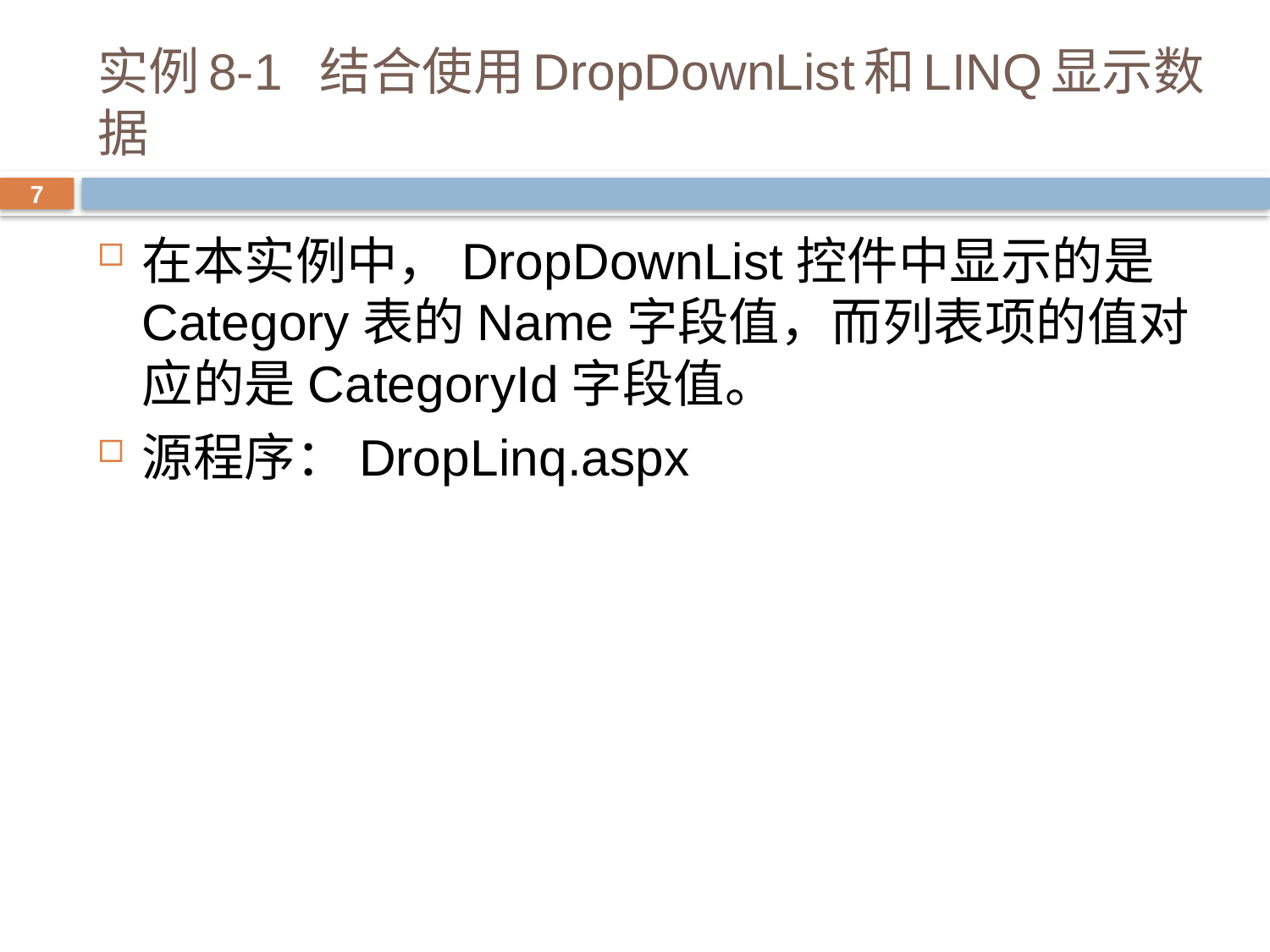

# 实例8-1  结合使用DropDownList和LINQ显示数据
7
在本实例中，DropDownList控件中显示的是Category表的Name字段值，而列表项的值对应的是CategoryId字段值。
源程序：DropLinq.aspx